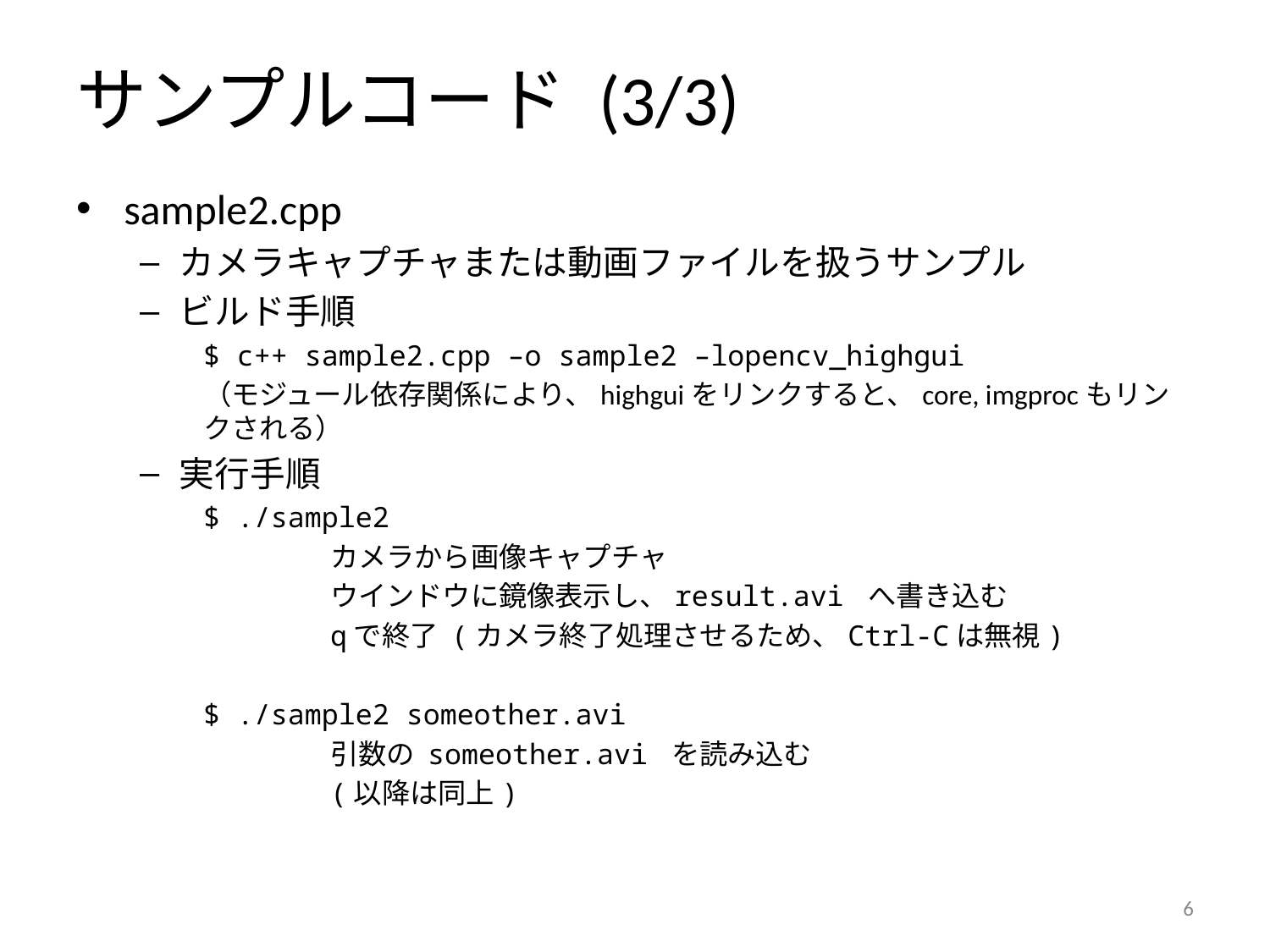

# サンプルコード (3/3)
sample2.cpp
カメラキャプチャまたは動画ファイルを扱うサンプル
ビルド手順
$ c++ sample2.cpp –o sample2 –lopencv_highgui
（モジュール依存関係により、highguiをリンクすると、core, imgprocもリンクされる）
実行手順
$ ./sample2
	カメラから画像キャプチャ
	ウインドウに鏡像表示し、result.avi へ書き込む
	qで終了 (カメラ終了処理させるため、Ctrl-Cは無視)

$ ./sample2 someother.avi
	引数の someother.avi を読み込む
	(以降は同上)

6